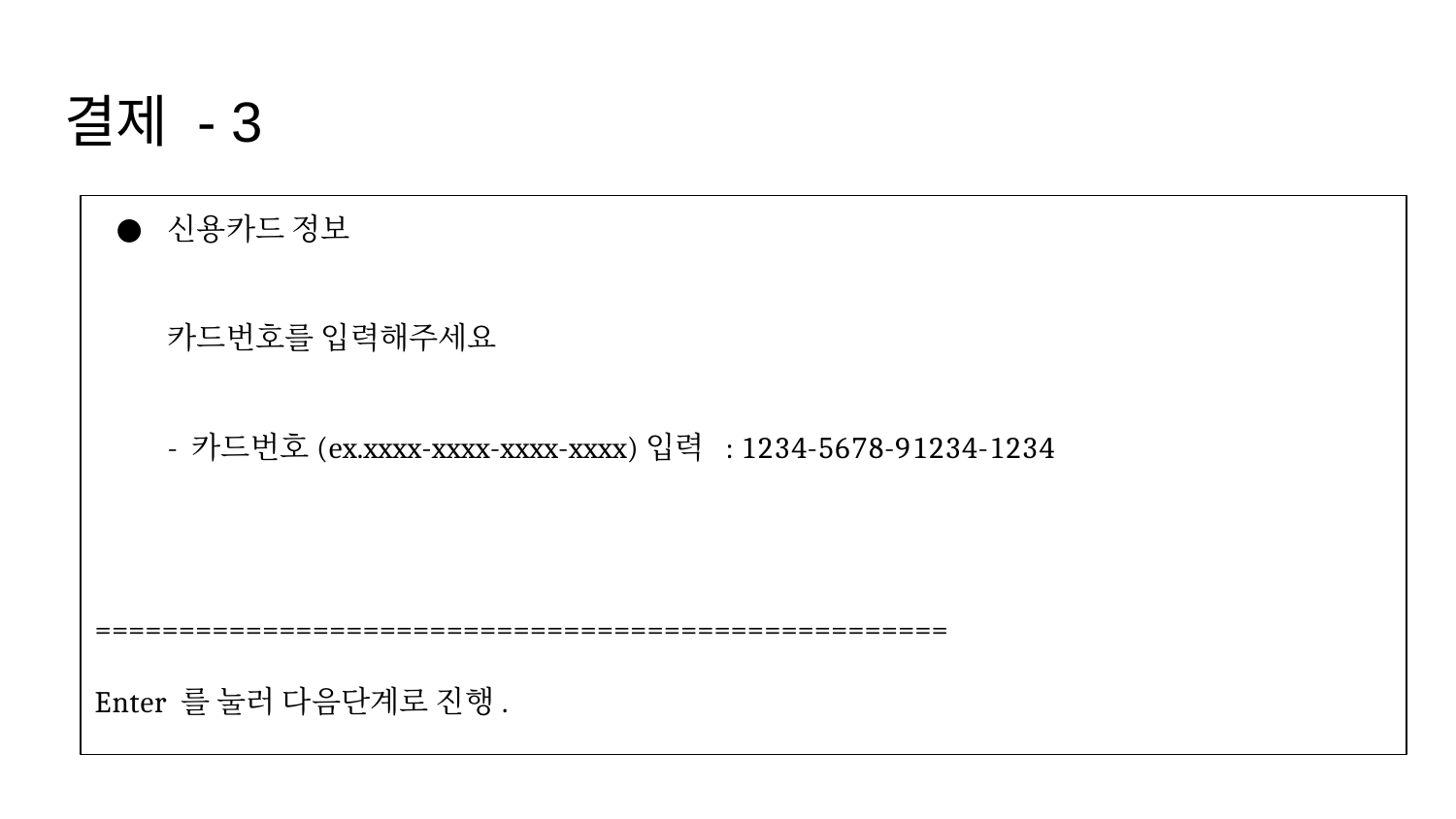

# 결제 - 3
신용카드 정보

카드번호를 입력해주세요

- 카드번호(ex.xxxx-xxxx-xxxx-xxxx)입력  : 1234-5678-91234-1234

===================================================

Enter 를 눌러 다음단계로 진행.